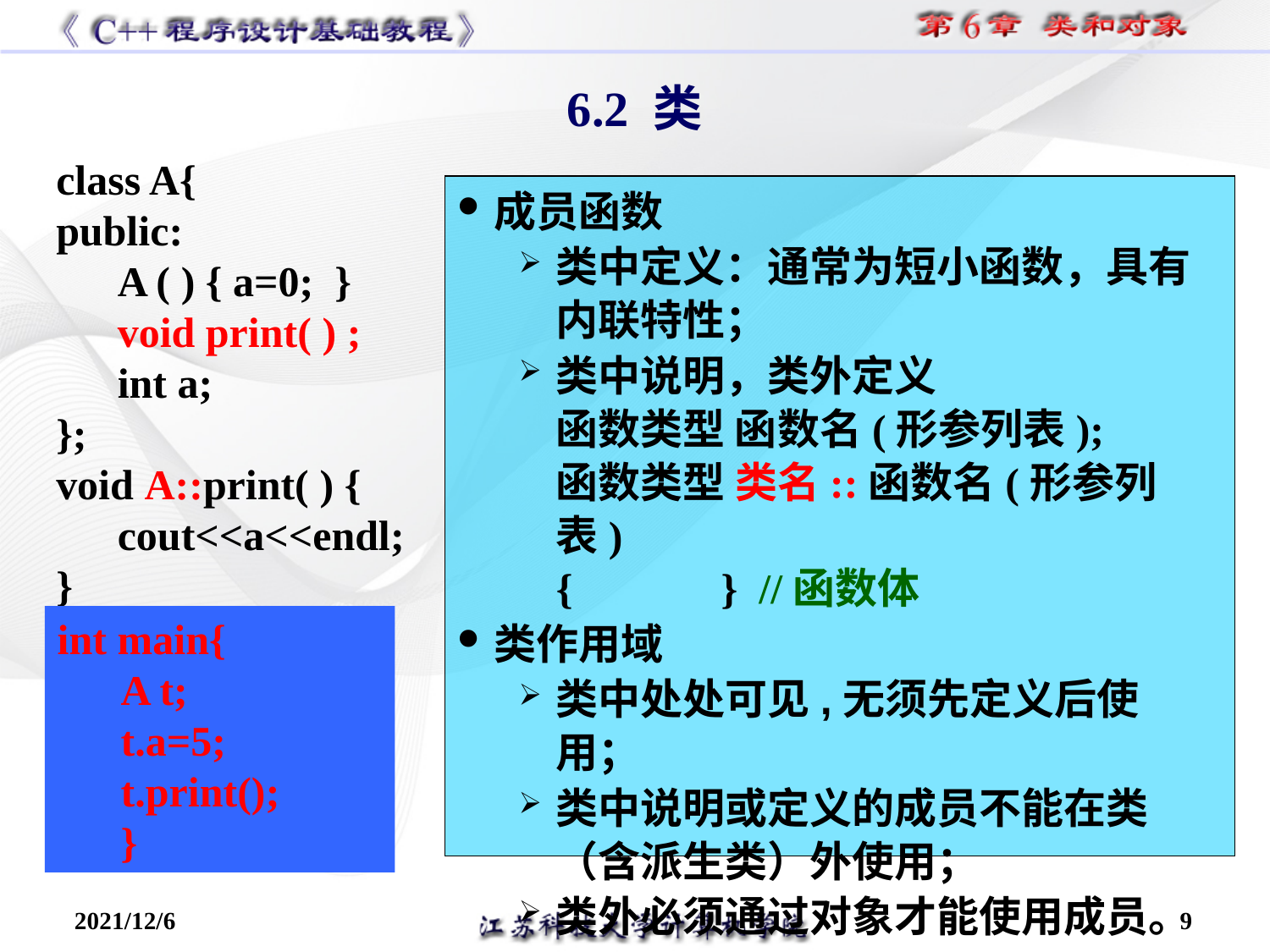

6.2 类
class A{
public:
A ( ) { a=0;  }
void print( ) ;
int a;
};
void A::print( ) {
cout<<a<<endl;
}
a=5; //语法错误
int main(){
print(); //错误

}
成员函数
类中定义：通常为短小函数，具有内联特性；
类中说明，类外定义
函数类型 函数名(形参列表);
函数类型 类名::函数名(形参列表)
{              }  //函数体
类作用域
类中处处可见,无须先定义后使用；
类中说明或定义的成员不能在类（含派生类）外使用；
类外必须通过对象才能使用成员。
int main{
A t;
t.a=5;
t.print();
}